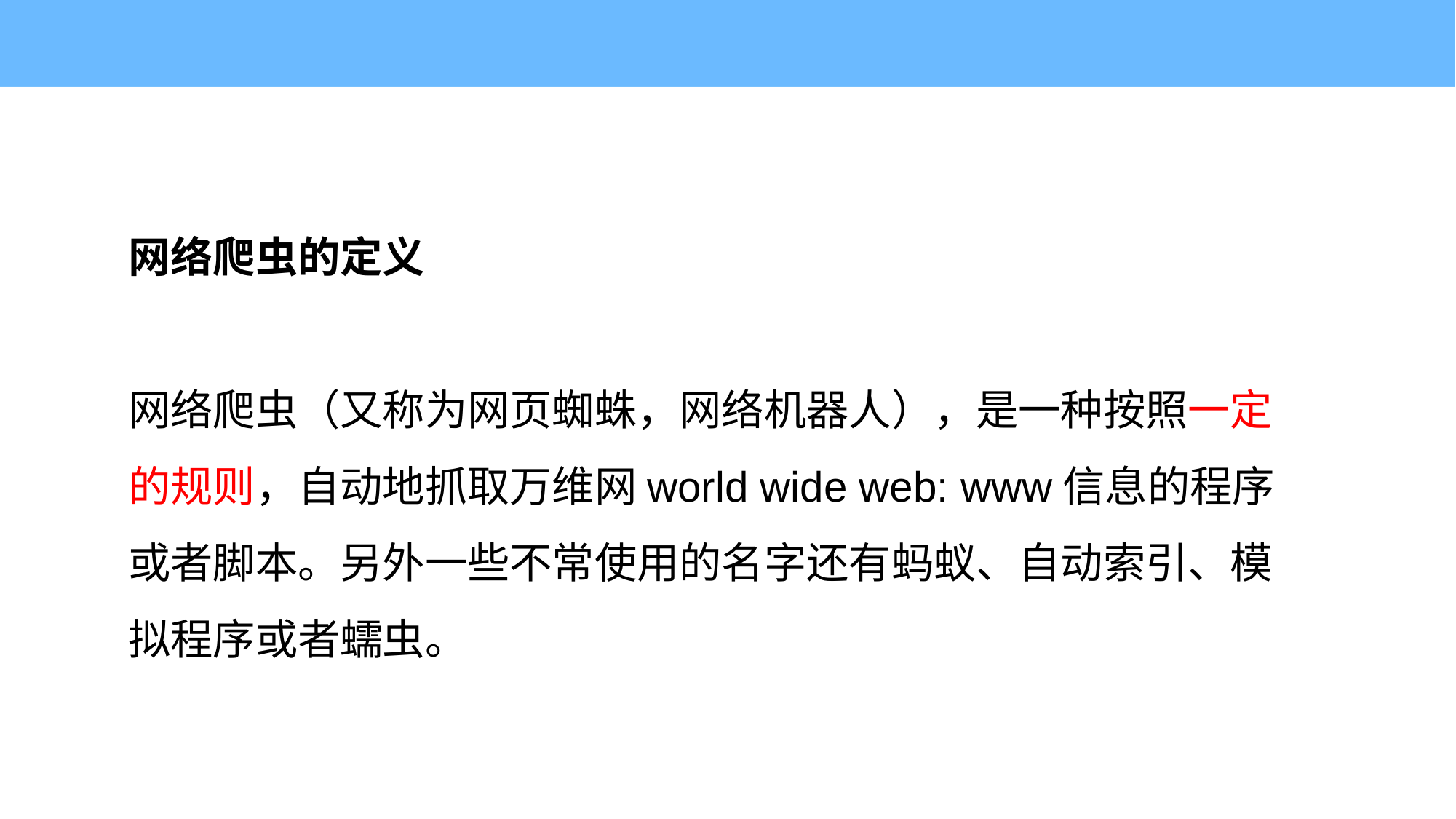

网络爬虫的定义

网络爬虫（又称为网页蜘蛛，网络机器人），是一种按照一定的规则，自动地抓取万维网world wide web: www信息的程序或者脚本。另外一些不常使用的名字还有蚂蚁、自动索引、模拟程序或者蠕虫。